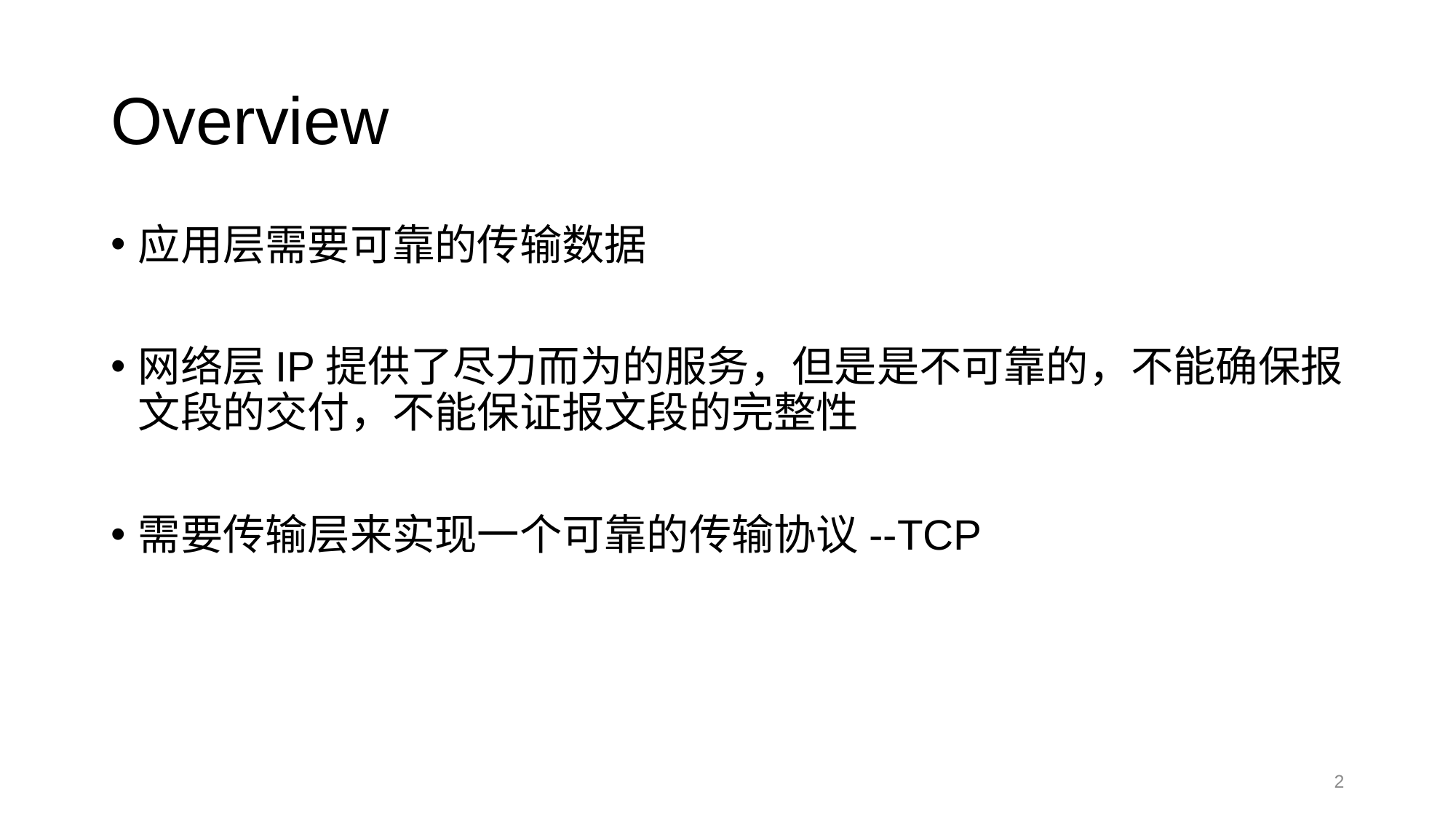

# Overview
应用层需要可靠的传输数据

网络层IP提供了尽力而为的服务，但是是不可靠的，不能确保报文段的交付，不能保证报文段的完整性

需要传输层来实现一个可靠的传输协议--TCP
2